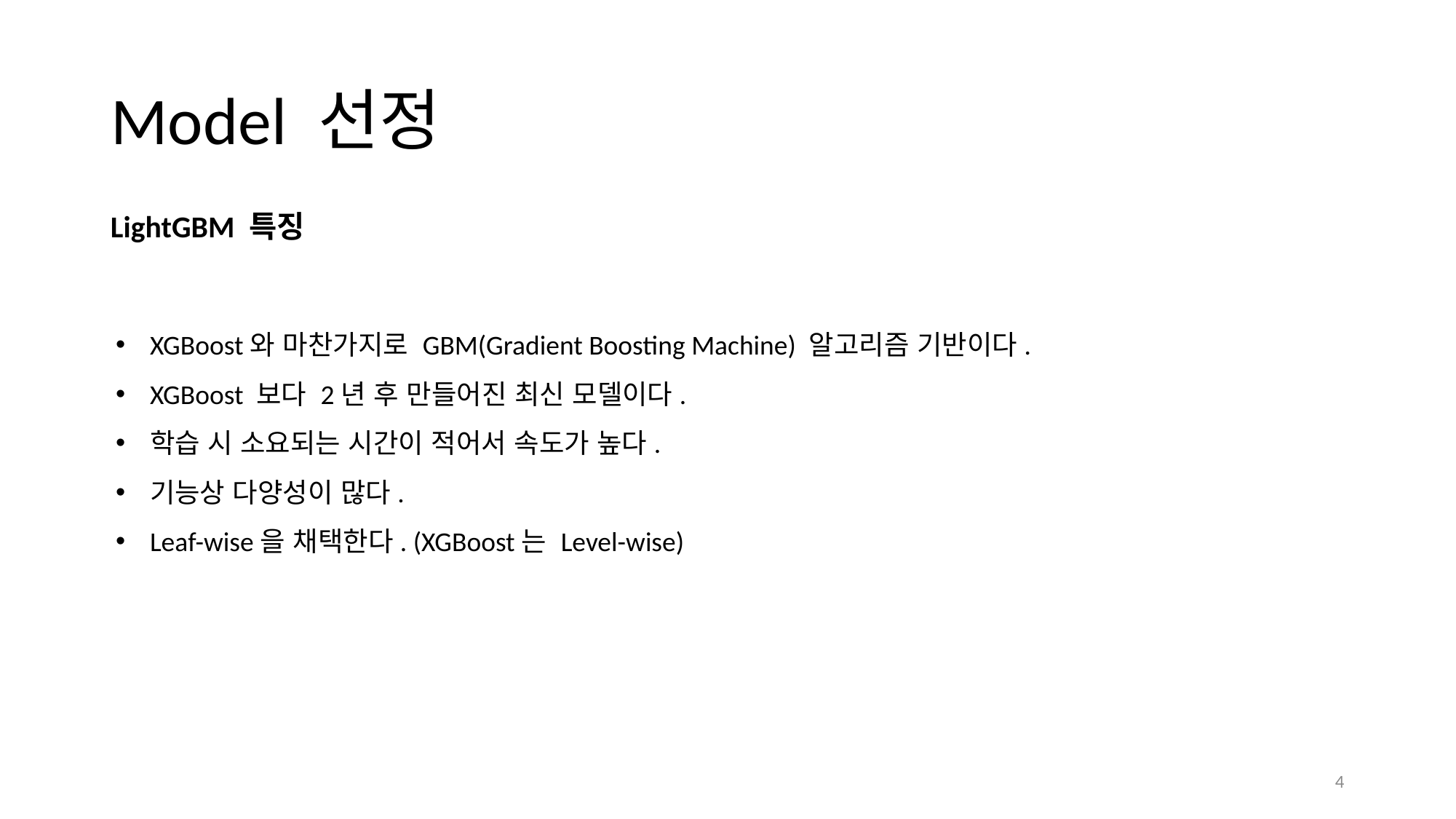

# Model 선정
LightGBM 특징
XGBoost와 마찬가지로 GBM(Gradient Boosting Machine) 알고리즘 기반이다.
XGBoost 보다 2년 후 만들어진 최신 모델이다.
학습 시 소요되는 시간이 적어서 속도가 높다.
기능상 다양성이 많다.
Leaf-wise을 채택한다. (XGBoost는 Level-wise)
4